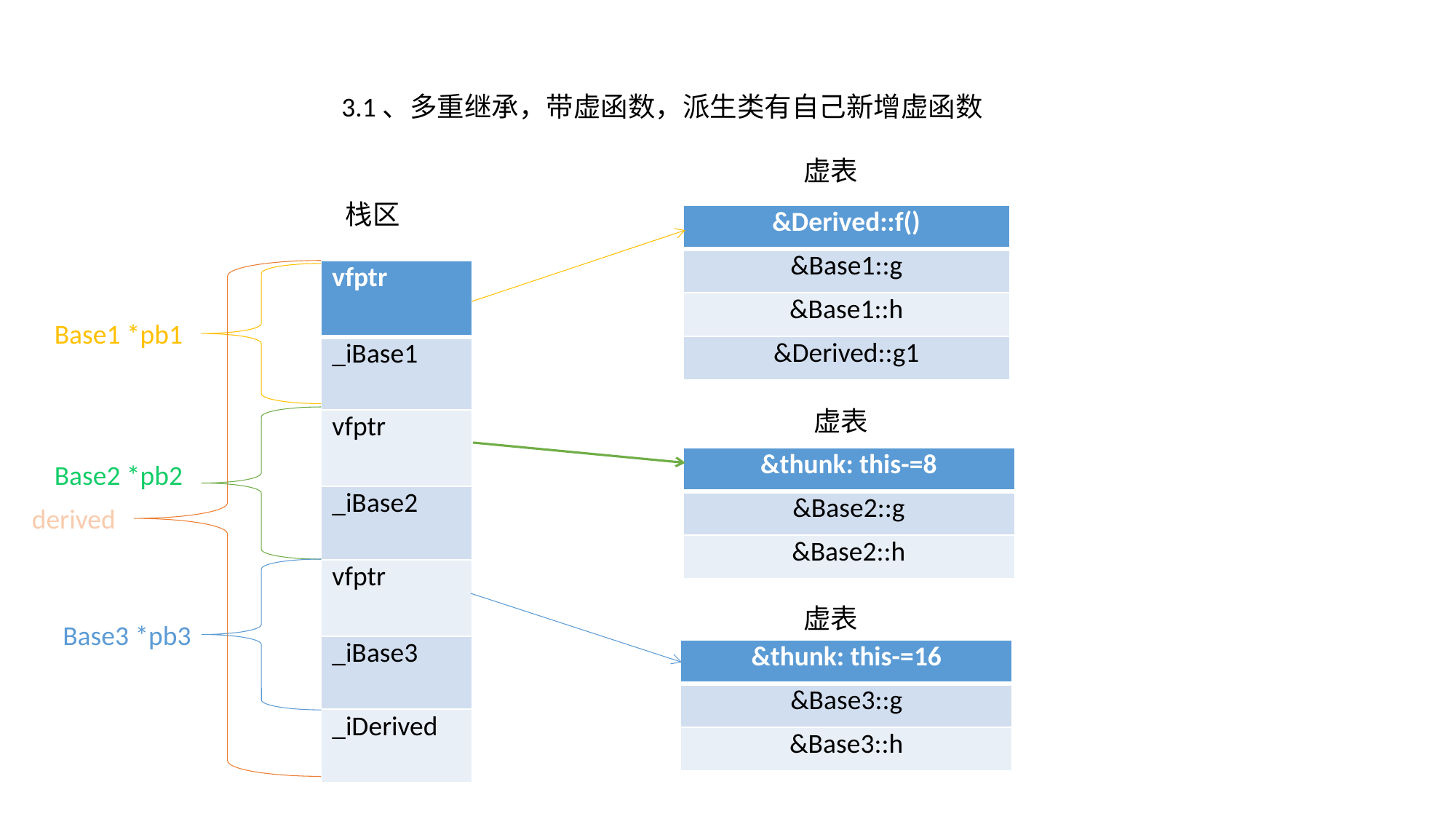

3.1、多重继承，带虚函数，派生类有自己新增虚函数

               虚表
             栈区
| &Derived::f() |
| --- |
| &Base1::g |
| &Base1::h |
| &Derived::g1 |

| vfptr |
| --- |
| \_iBase1 |
| vfptr |
| \_iBase2 |
| vfptr |
| \_iBase3 |
| \_iDerived |

Base1 *pb1
               虚表

| &thunk: this-=8 |
| --- |
| &Base2::g |
| &Base2::h |
Base2 *pb2
derived

               虚表
Base3 *pb3
| &thunk: this-=16 |
| --- |
| &Base3::g |
| &Base3::h |